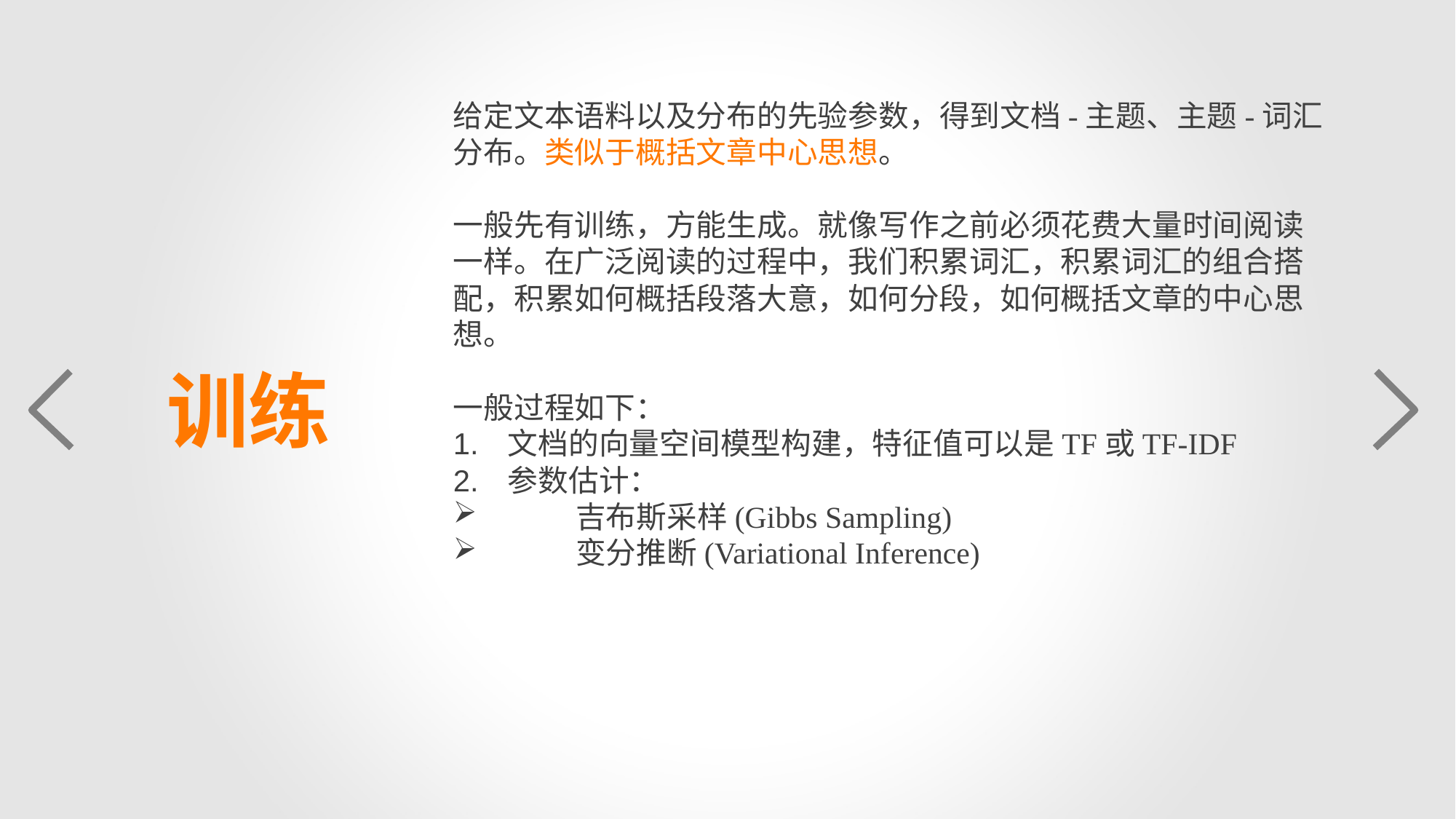

给定文本语料以及分布的先验参数，得到文档-主题、主题-词汇分布。类似于概括文章中心思想。

一般先有训练，方能生成。就像写作之前必须花费大量时间阅读一样。在广泛阅读的过程中，我们积累词汇，积累词汇的组合搭配，积累如何概括段落大意，如何分段，如何概括文章的中心思想。

一般过程如下：
文档的向量空间模型构建，特征值可以是TF或TF-IDF
参数估计：
           吉布斯采样(Gibbs Sampling)
           变分推断(Variational Inference)

训练